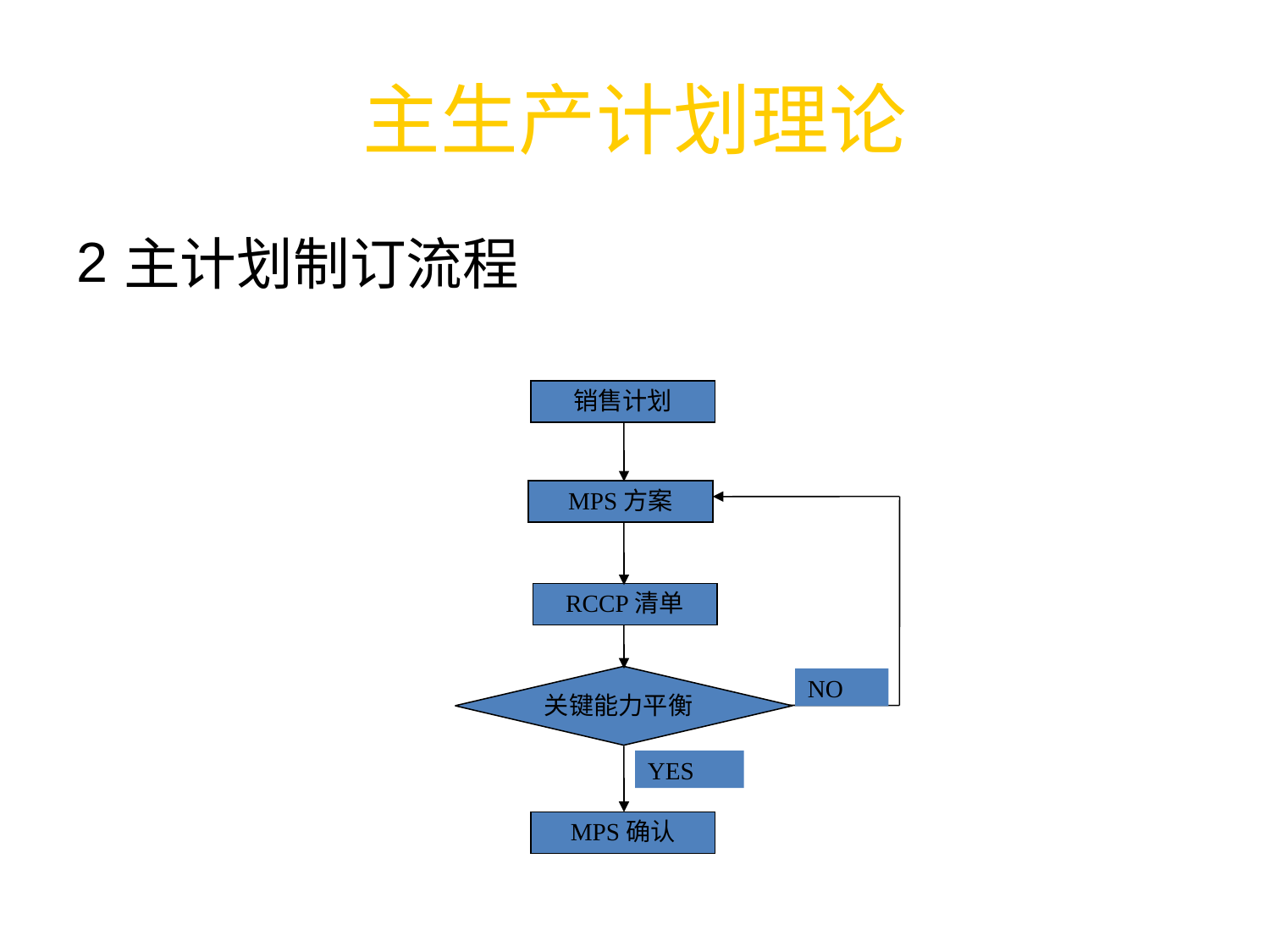

# 主生产计划理论
主计划制订流程
销售计划

MPS方案

NO

RCCP清单

关键能力平衡

YES
MPS确认